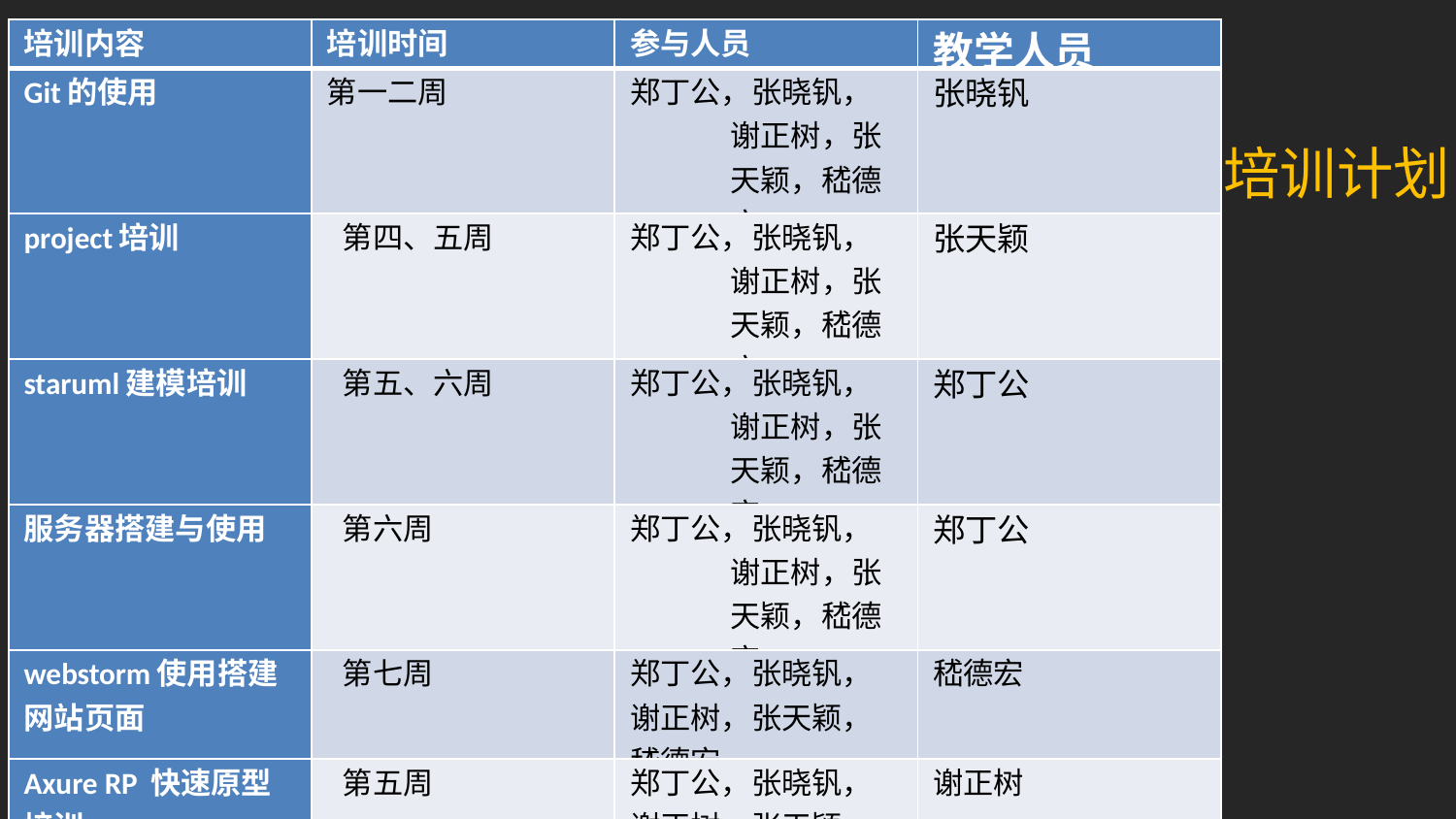

| 培训内容 | 培训时间 | 参与人员 | 教学人员 |
| --- | --- | --- | --- |
| Git的使用 | 第一二周 | 郑丁公，张晓钒，谢正树，张天颖，嵇德宏 | 张晓钒 |
| project培训 | 第四、五周 | 郑丁公，张晓钒，谢正树，张天颖，嵇德宏 | 张天颖 |
| staruml建模培训 | 第五、六周 | 郑丁公，张晓钒，谢正树，张天颖，嵇德宏 | 郑丁公 |
| 服务器搭建与使用 | 第六周 | 郑丁公，张晓钒，谢正树，张天颖，嵇德宏 | 郑丁公 |
| webstorm使用搭建网站页面 | 第七周 | 郑丁公，张晓钒，谢正树，张天颖，嵇德宏 | 嵇德宏 |
| Axure RP 快速原型培训 | 第五周 | 郑丁公，张晓钒，谢正树，张天颖，嵇德宏 | 谢正树 |
培训计划：